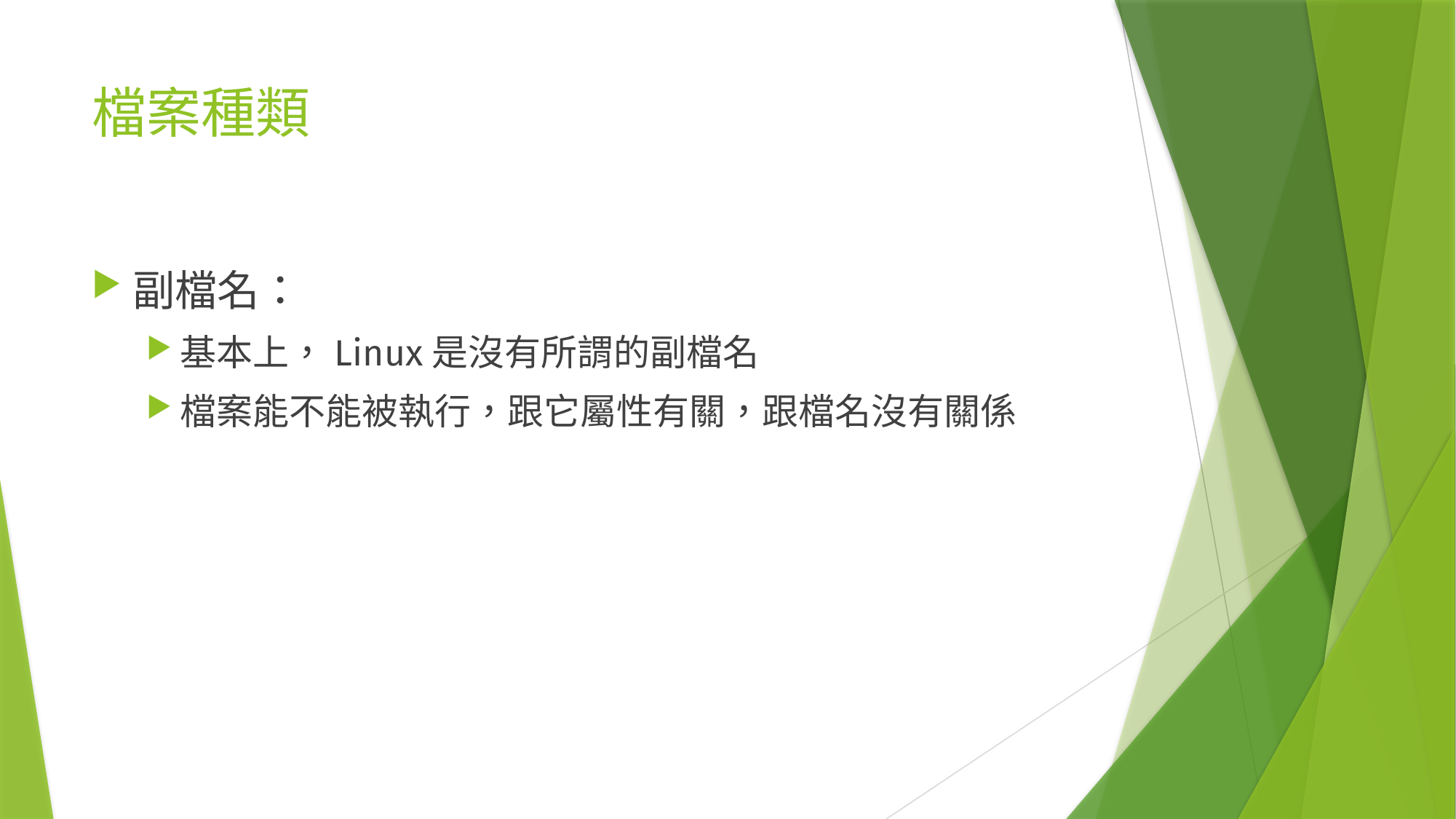

# 檔案種類
副檔名：
基本上，Linux是沒有所謂的副檔名
檔案能不能被執行，跟它屬性有關，跟檔名沒有關係